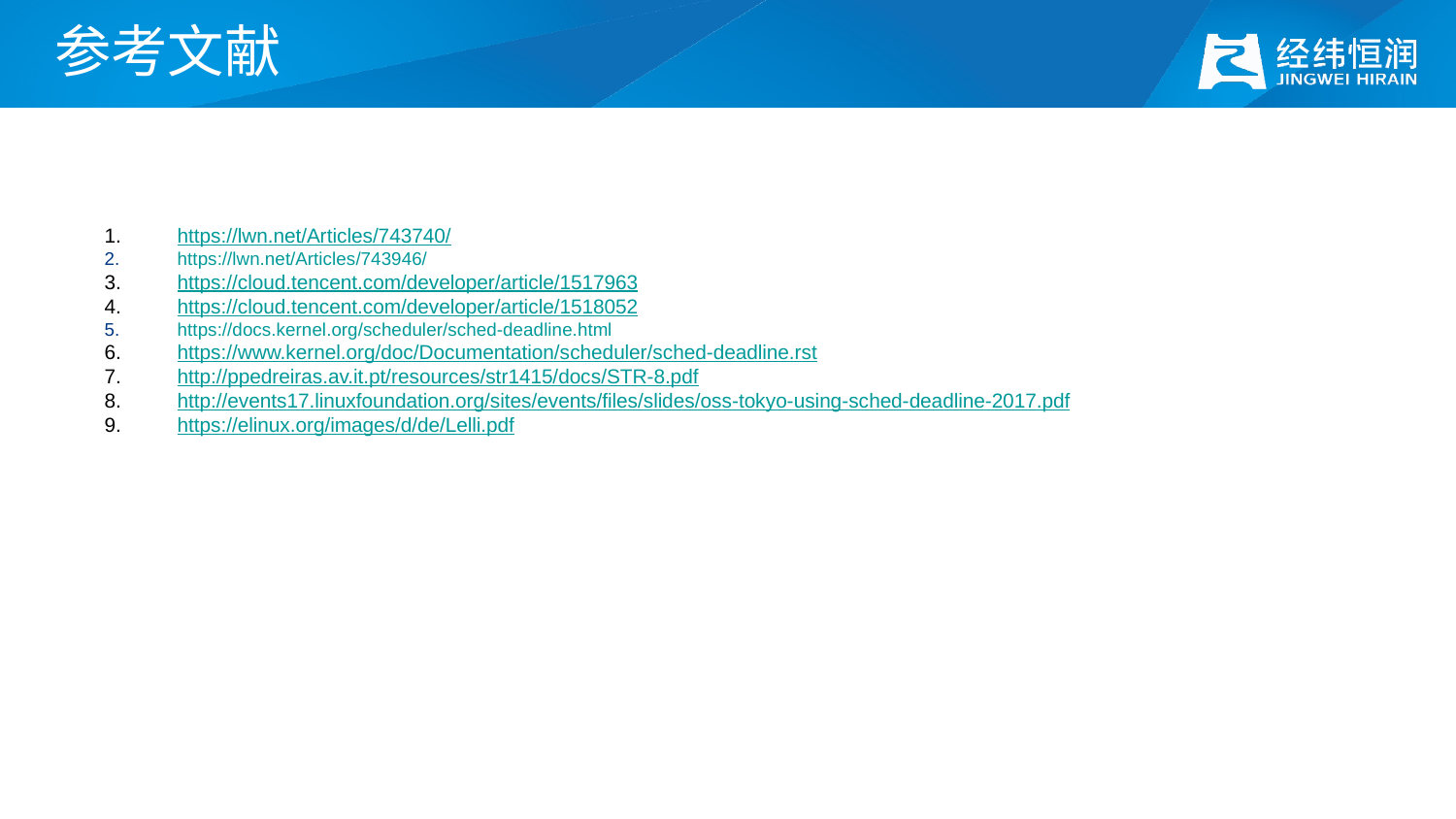

参考文献

https://lwn.net/Articles/743740/
https://lwn.net/Articles/743946/
https://cloud.tencent.com/developer/article/1517963
https://cloud.tencent.com/developer/article/1518052
https://docs.kernel.org/scheduler/sched-deadline.html
https://www.kernel.org/doc/Documentation/scheduler/sched-deadline.rst
http://ppedreiras.av.it.pt/resources/str1415/docs/STR-8.pdf
http://events17.linuxfoundation.org/sites/events/files/slides/oss-tokyo-using-sched-deadline-2017.pdf
https://elinux.org/images/d/de/Lelli.pdf